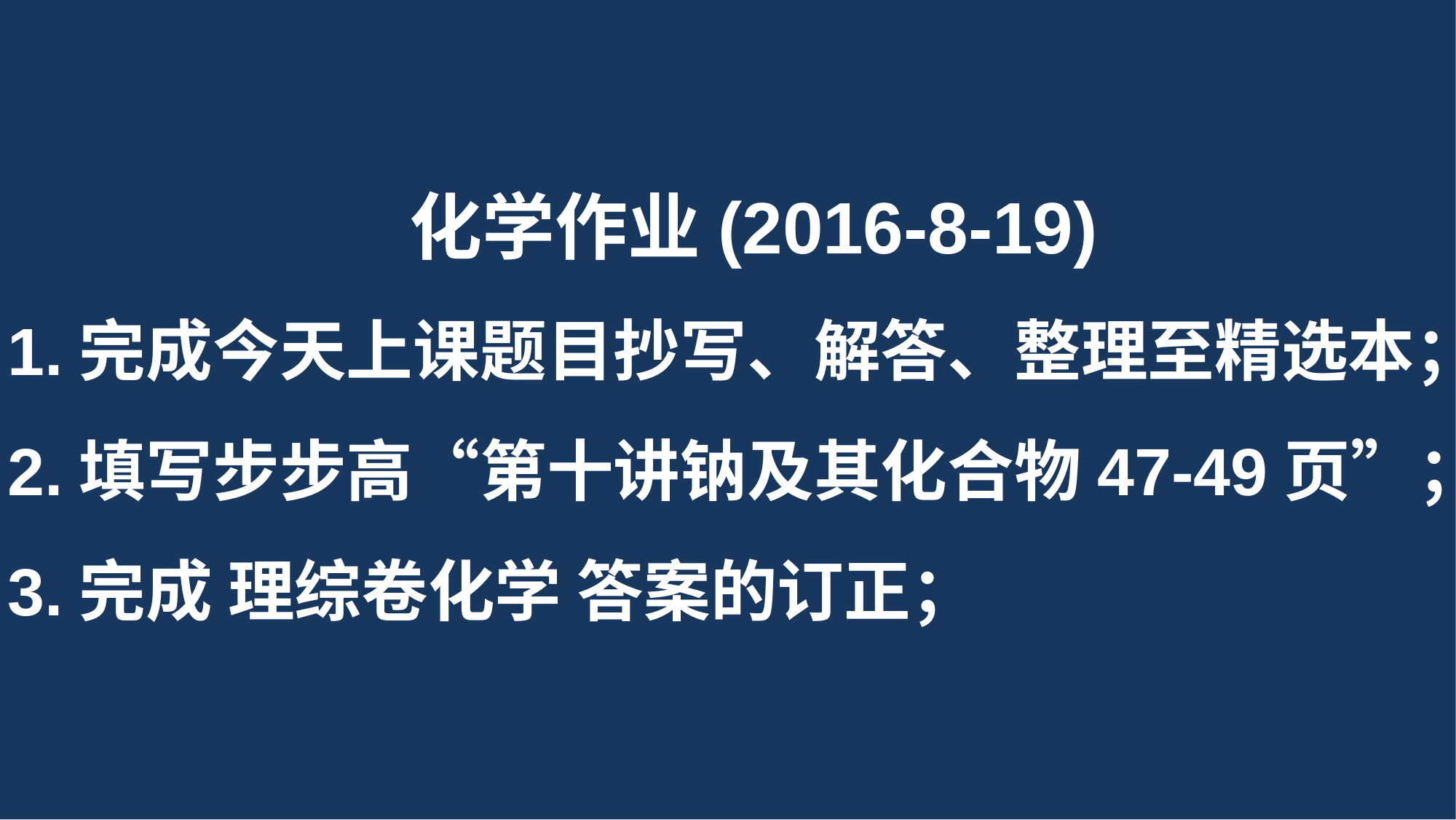

化学作业(2016-8-19)
1.完成今天上课题目抄写、解答、整理至精选本；
2.填写步步高“第十讲钠及其化合物47-49页”；
3.完成 理综卷化学 答案的订正；